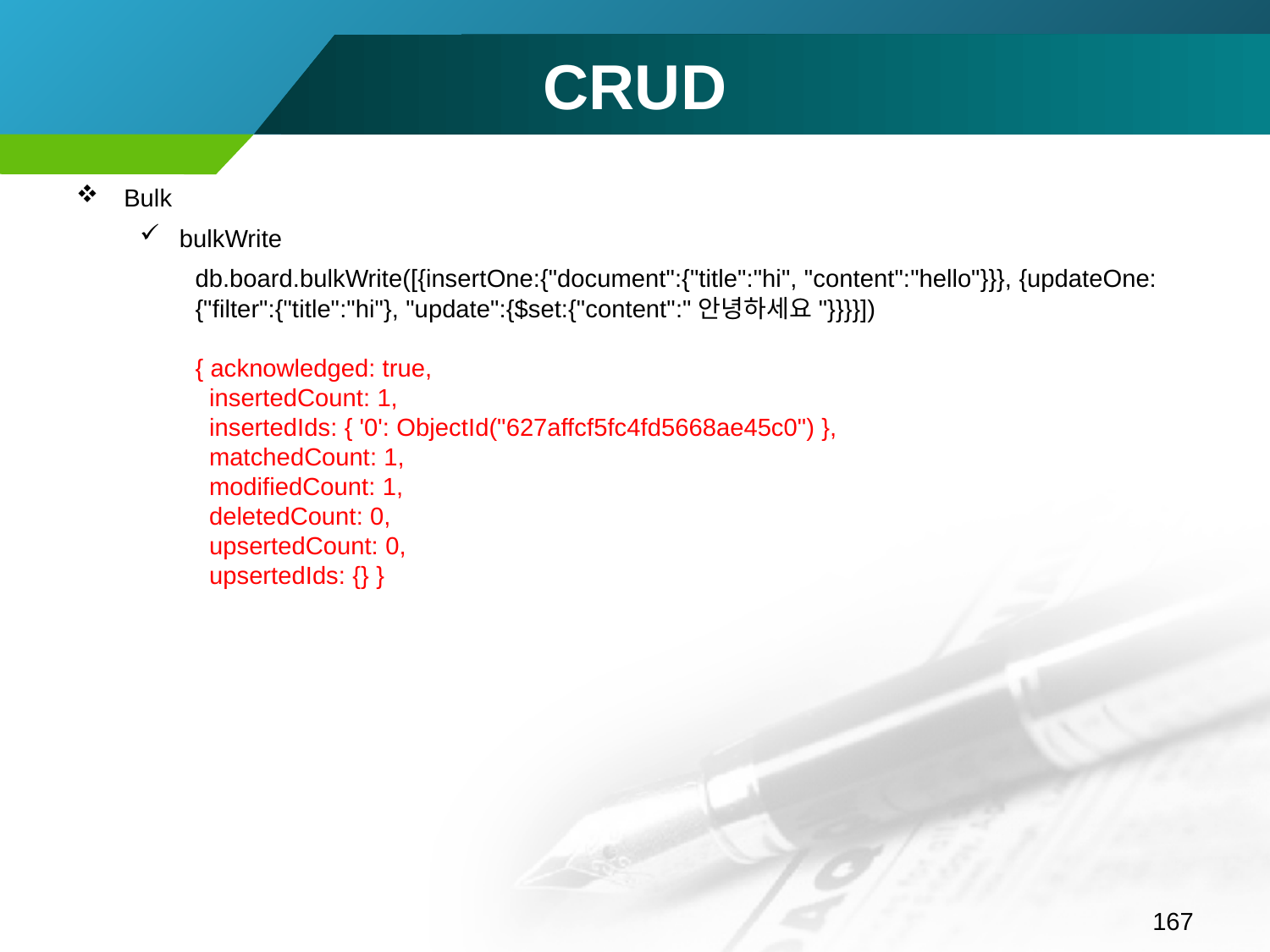

# CRUD
Bulk
bulkWrite
db.board.bulkWrite([{insertOne:{"document":{"title":"hi", "content":"hello"}}}, {updateOne:{"filter":{"title":"hi"}, "update":{$set:{"content":"안녕하세요"}}}}])

{ acknowledged: true,
  insertedCount: 1,
  insertedIds: { '0': ObjectId("627affcf5fc4fd5668ae45c0") },
  matchedCount: 1,
  modifiedCount: 1,
  deletedCount: 0,
  upsertedCount: 0,
  upsertedIds: {} }
167